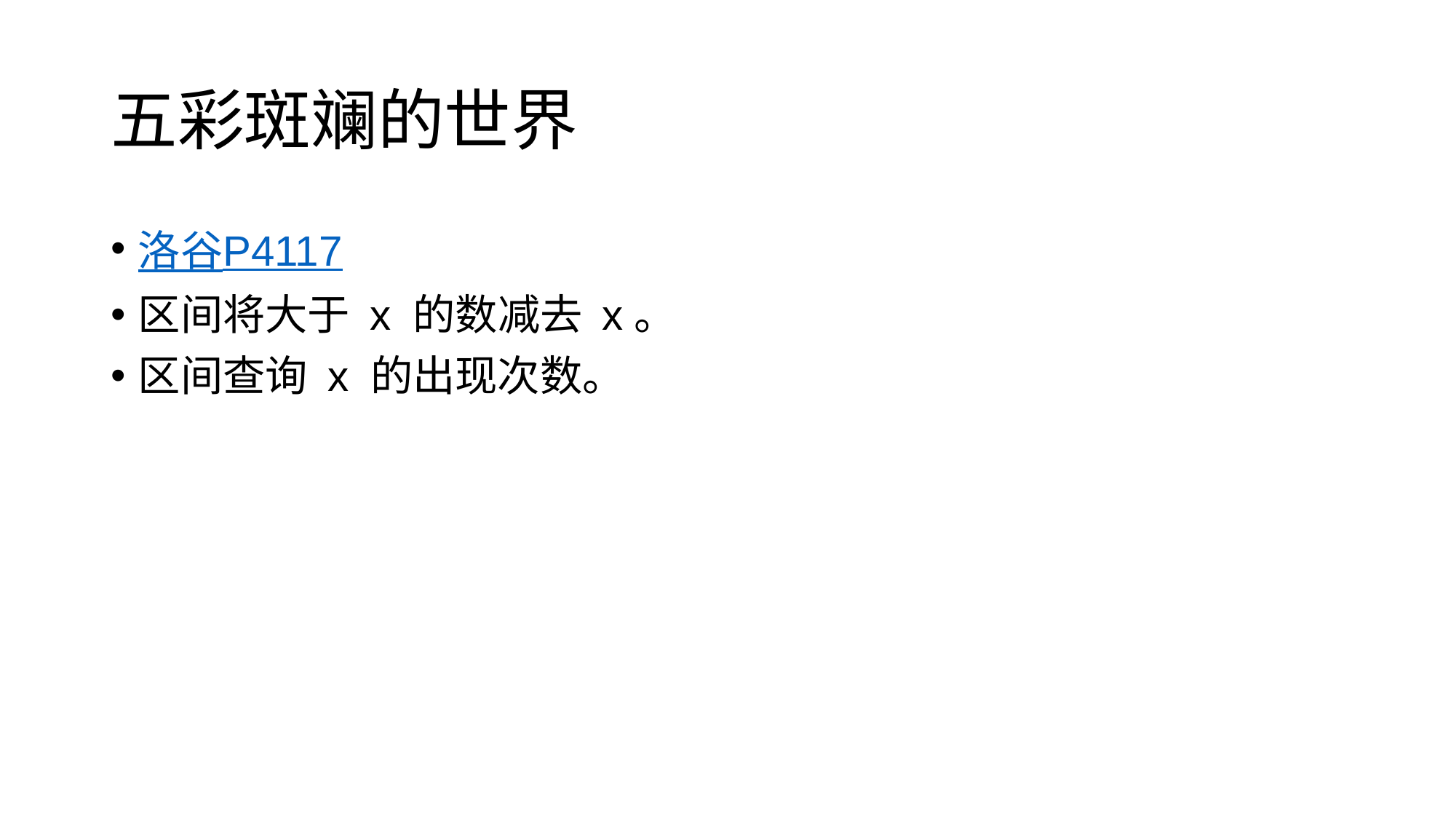

# 五彩斑斓的世界
洛谷P4117
区间将大于 x 的数减去 x。
区间查询 x 的出现次数。